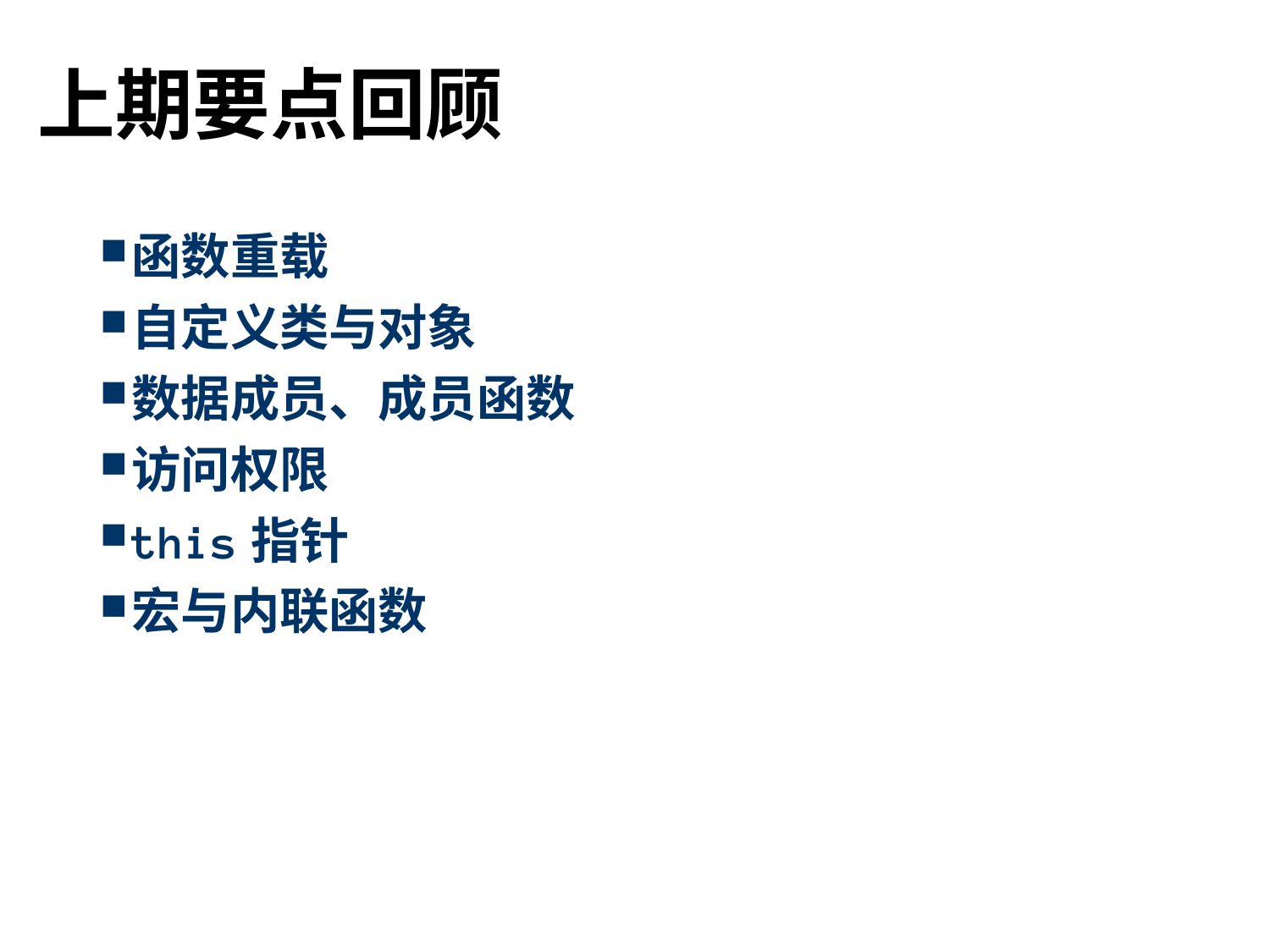

# 上期要点回顾
函数重载
自定义类与对象
数据成员、成员函数
访问权限
this指针
宏与内联函数

2